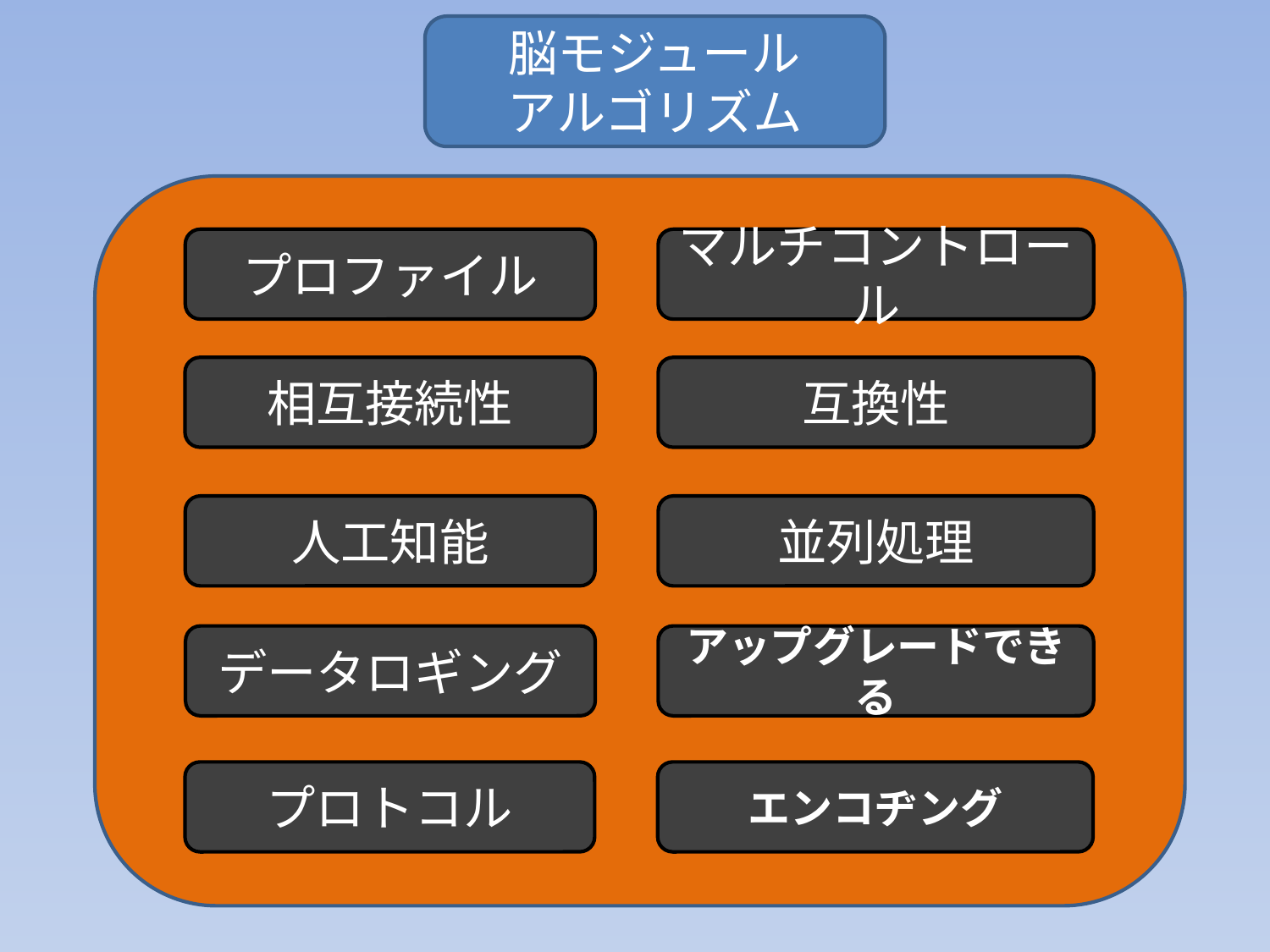

脳モジュール
アルゴリズム

プロファイル
マルチコントロール
相互接続性
互換性
人工知能
並列処理
データロギング
アップグレードできる
プロトコル
エンコヂング